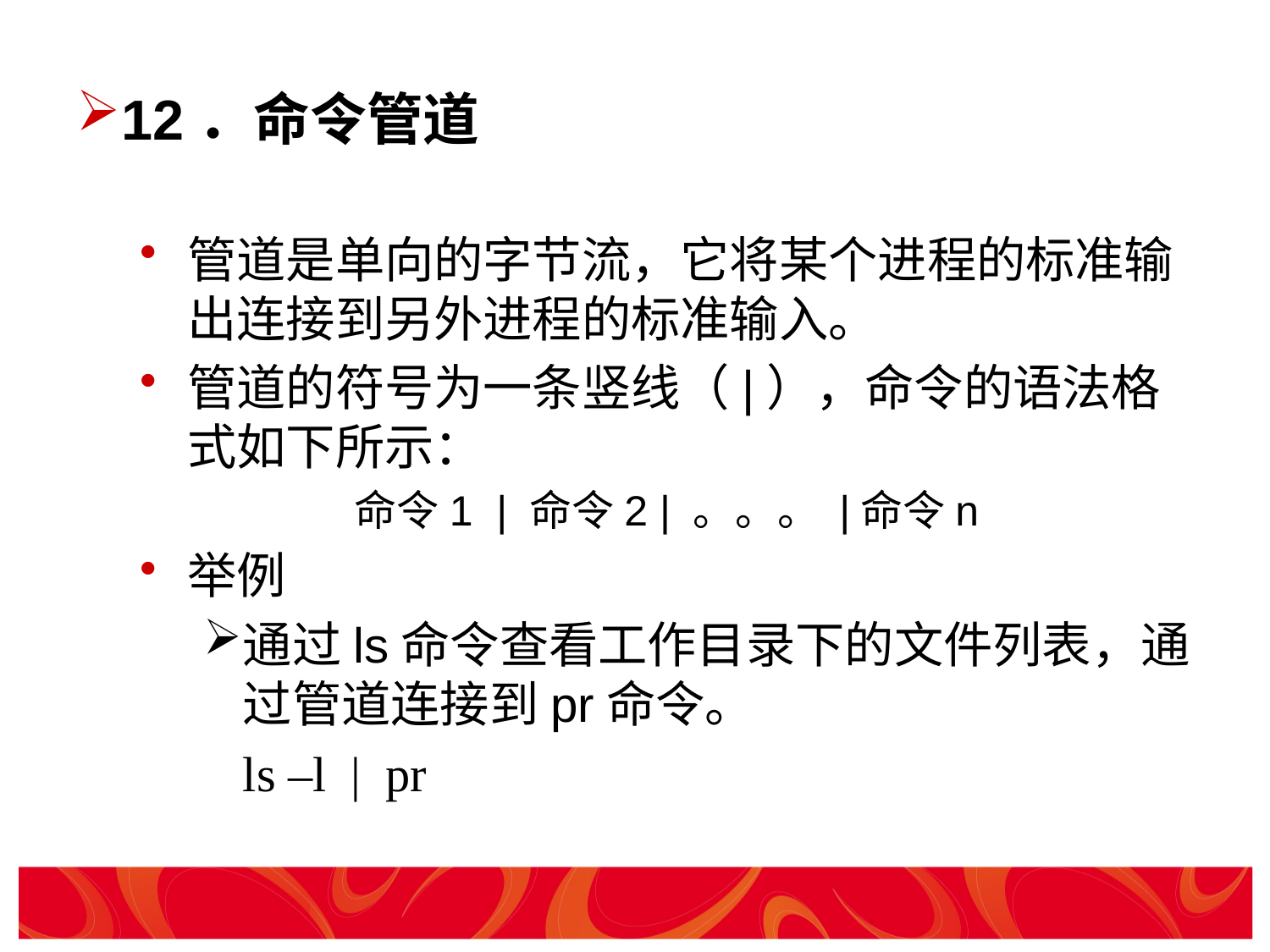

# 12．命令管道
管道是单向的字节流，它将某个进程的标准输出连接到另外进程的标准输入。
管道的符号为一条竖线（|），命令的语法格式如下所示：
命令1  | 命令2 | 。。。 |命令n
举例
通过ls命令查看工作目录下的文件列表，通过管道连接到pr命令。
	ls –l  |  pr